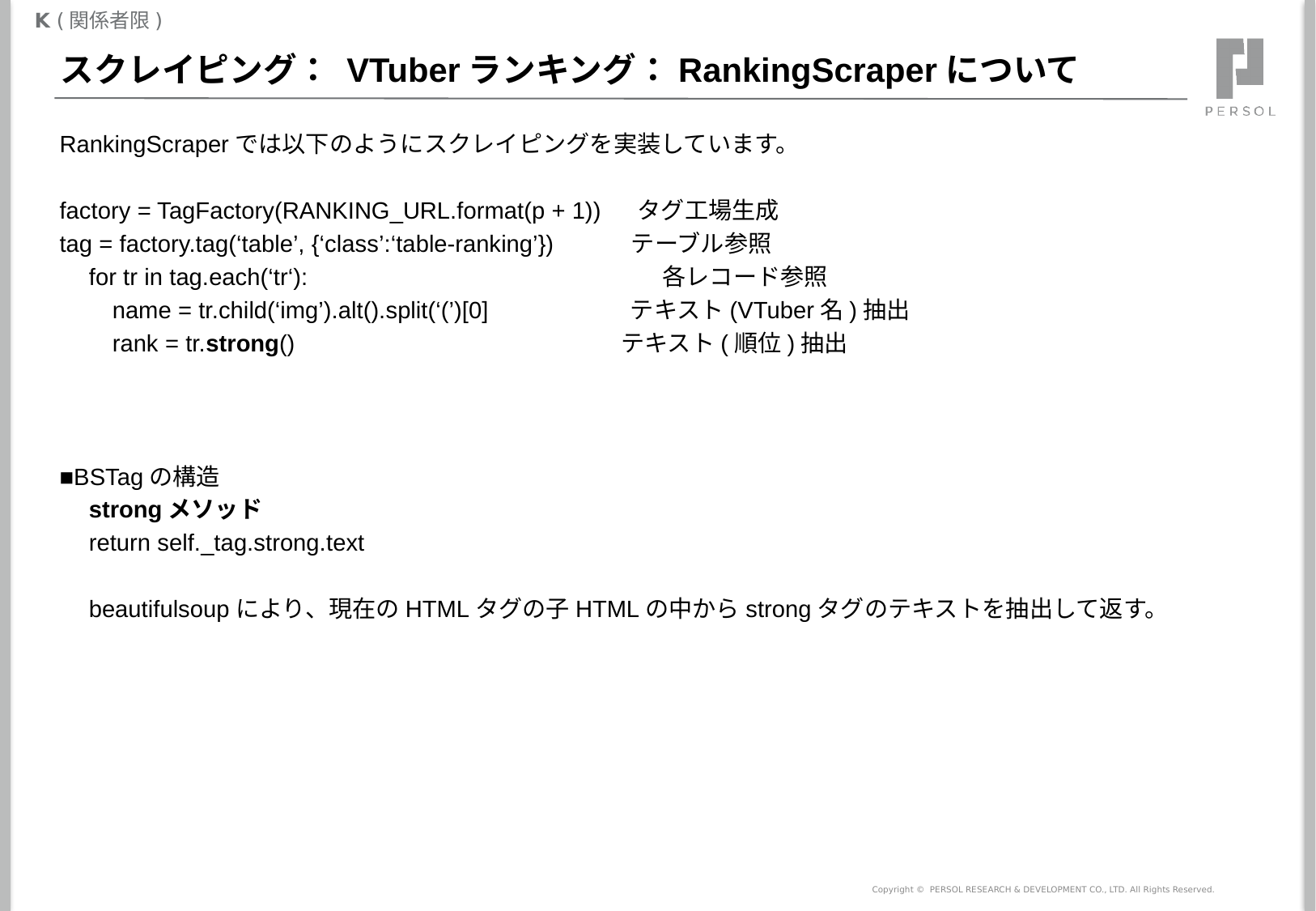

# スクレイピング： VTuberランキング：RankingScraperについて
RankingScraperでは以下のようにスクレイピングを実装しています。

factory = TagFactory(RANKING_URL.format(p + 1)) 　タグ工場生成
tag = factory.tag(‘table’, {‘class’:‘table-ranking’})　　　テーブル参照
　for tr in tag.each(‘tr‘): 　　　　　　　　　　　　　　  各レコード参照
　　name = tr.child(‘img’).alt().split(‘(’)[0] 　　　　　  テキスト(VTuber名)抽出
　　rank = tr.strong()                                                テキスト(順位)抽出
■BSTagの構造
　strongメソッド
　return self._tag.strong.text

　beautifulsoupにより、現在のHTMLタグの子HTMLの中からstrongタグのテキストを抽出して返す。